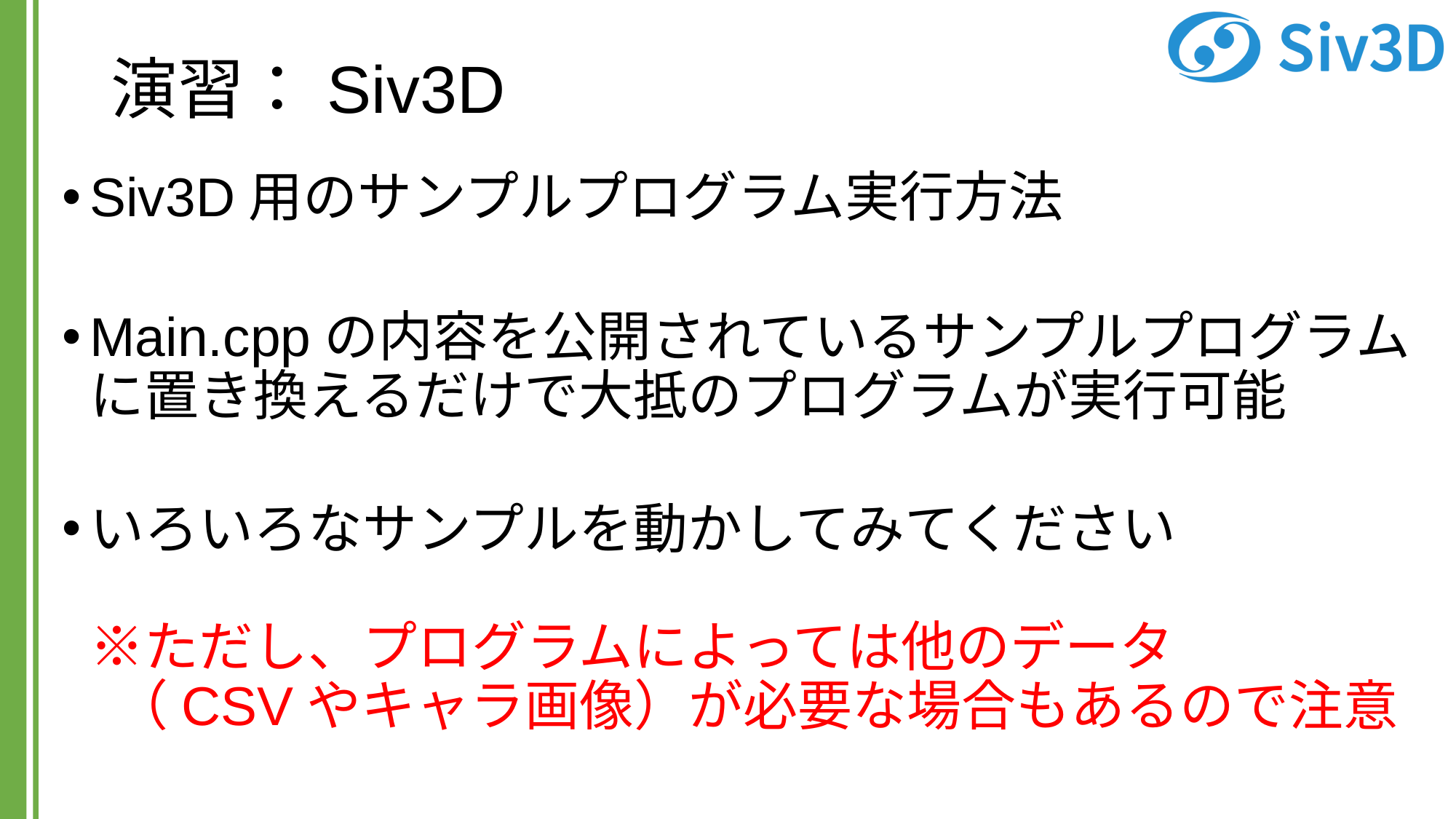

# 演習：Siv3D
Siv3D用のサンプルプログラム実行方法
Main.cppの内容を公開されているサンプルプログラムに置き換えるだけで大抵のプログラムが実行可能
いろいろなサンプルを動かしてみてください
※ただし、プログラムによっては他のデータ
  （CSVやキャラ画像）が必要な場合もあるので注意